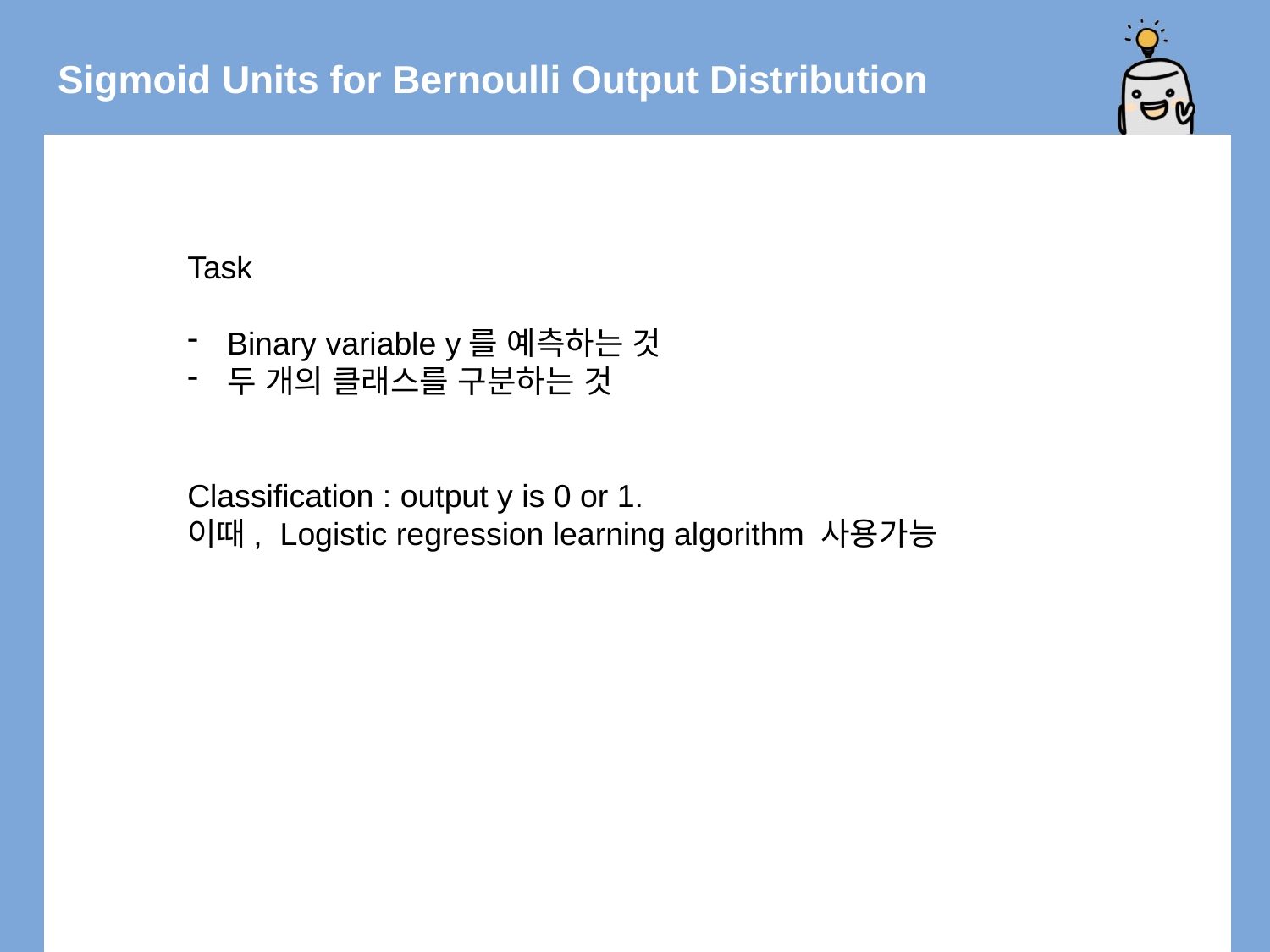

Sigmoid Units for Bernoulli Output Distribution
Task

Binary variable y를 예측하는 것
두 개의 클래스를 구분하는 것

Classification : output y is 0 or 1.
이때,  Logistic regression learning algorithm 사용가능